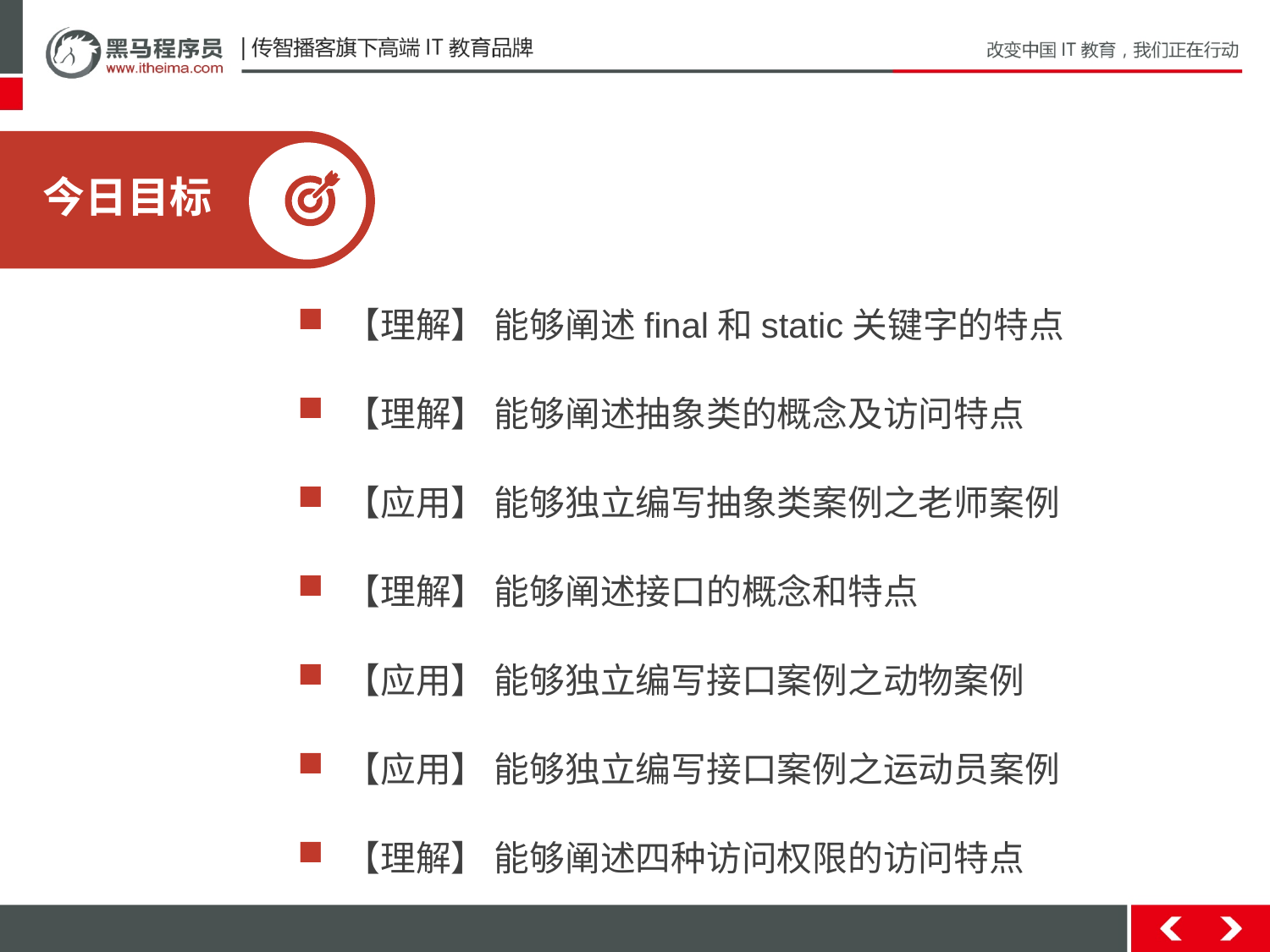

今日目标

【理解】 能够阐述final和static关键字的特点
【理解】 能够阐述抽象类的概念及访问特点
【应用】 能够独立编写抽象类案例之老师案例
【理解】 能够阐述接口的概念和特点
【应用】 能够独立编写接口案例之动物案例
【应用】 能够独立编写接口案例之运动员案例
【理解】 能够阐述四种访问权限的访问特点